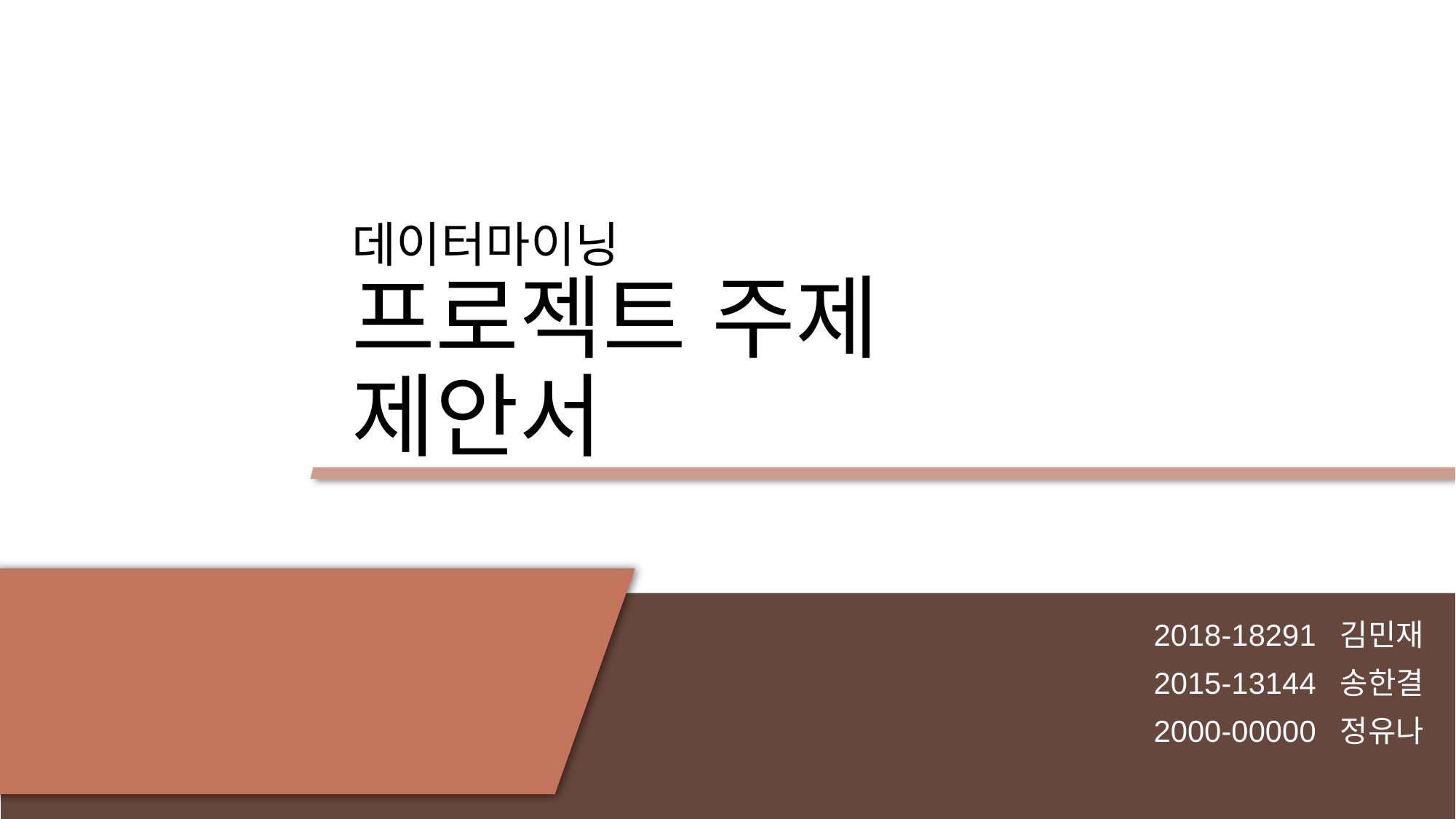

# 데이터마이닝 프로젝트 주제 제안서

2018-18291  김민재
2015-13144  송한결
2000-00000  정유나